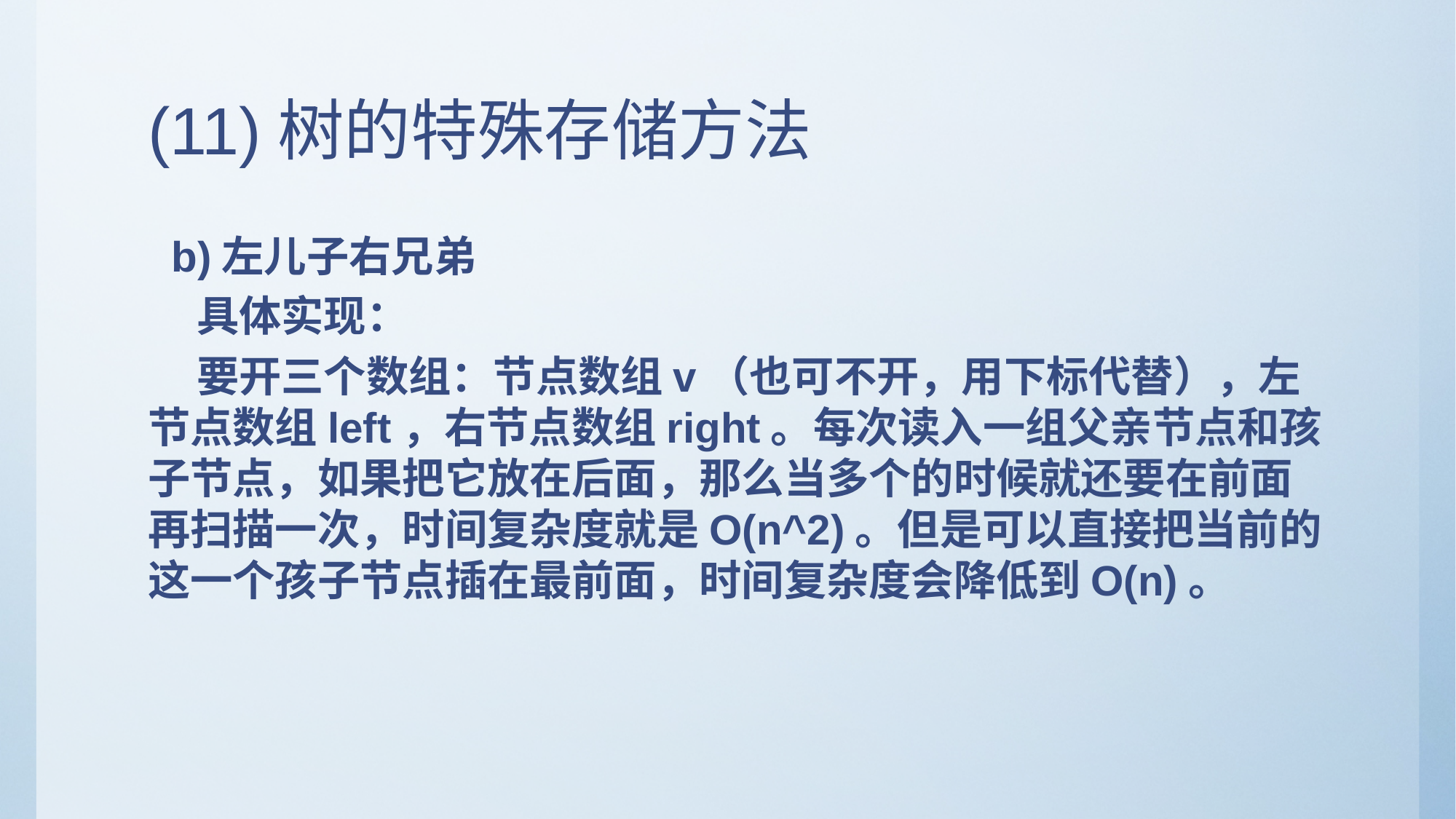

# (11)树的特殊存储方法
  b)左儿子右兄弟
    具体实现：
    要开三个数组：节点数组v（也可不开，用下标代替），左节点数组left，右节点数组right。每次读入一组父亲节点和孩子节点，如果把它放在后面，那么当多个的时候就还要在前面再扫描一次，时间复杂度就是O(n^2)。但是可以直接把当前的这一个孩子节点插在最前面，时间复杂度会降低到O(n)。